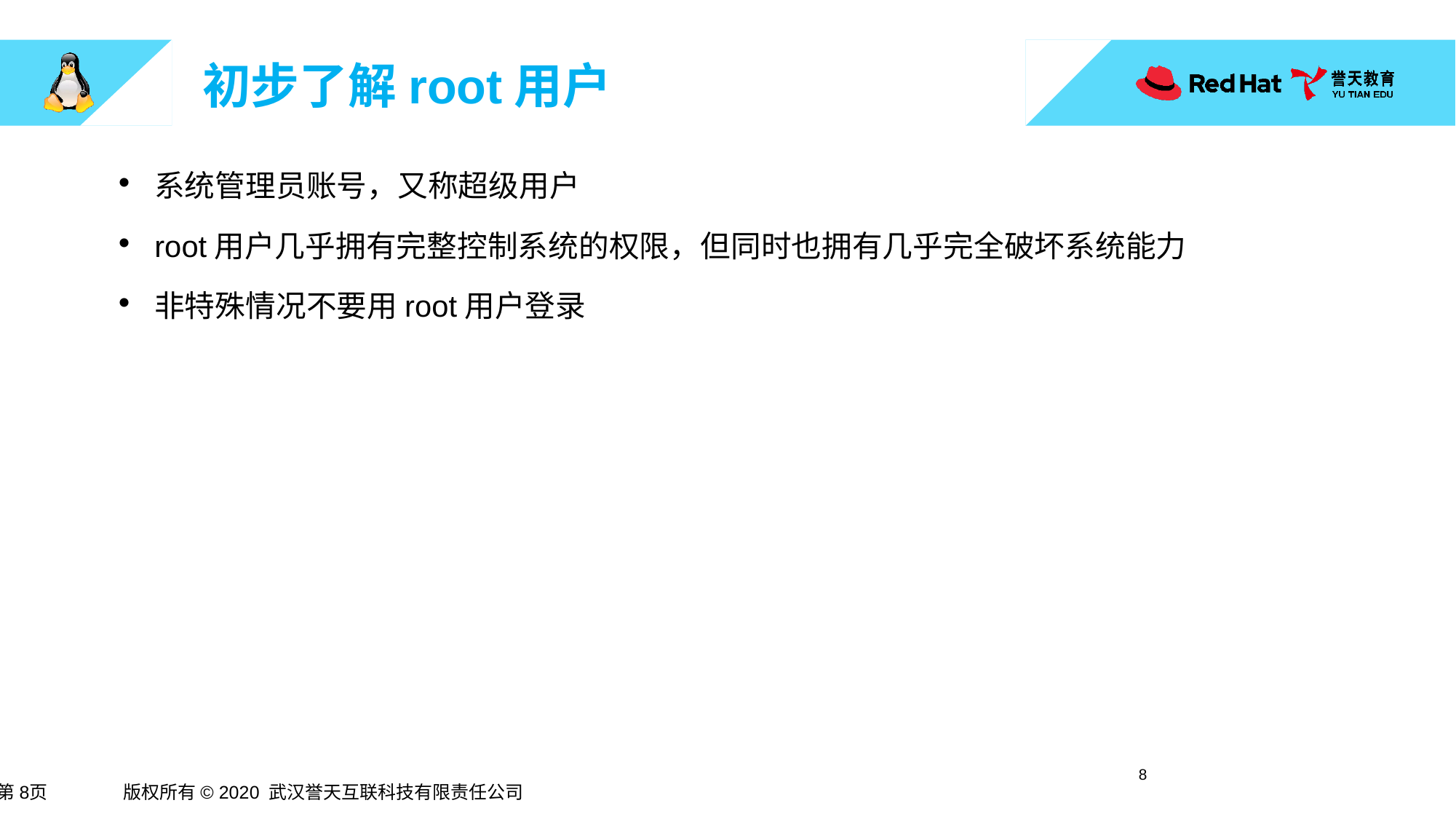

# 初步了解root用户
系统管理员账号，又称超级用户
root用户几乎拥有完整控制系统的权限，但同时也拥有几乎完全破坏系统能力
非特殊情况不要用root用户登录
8